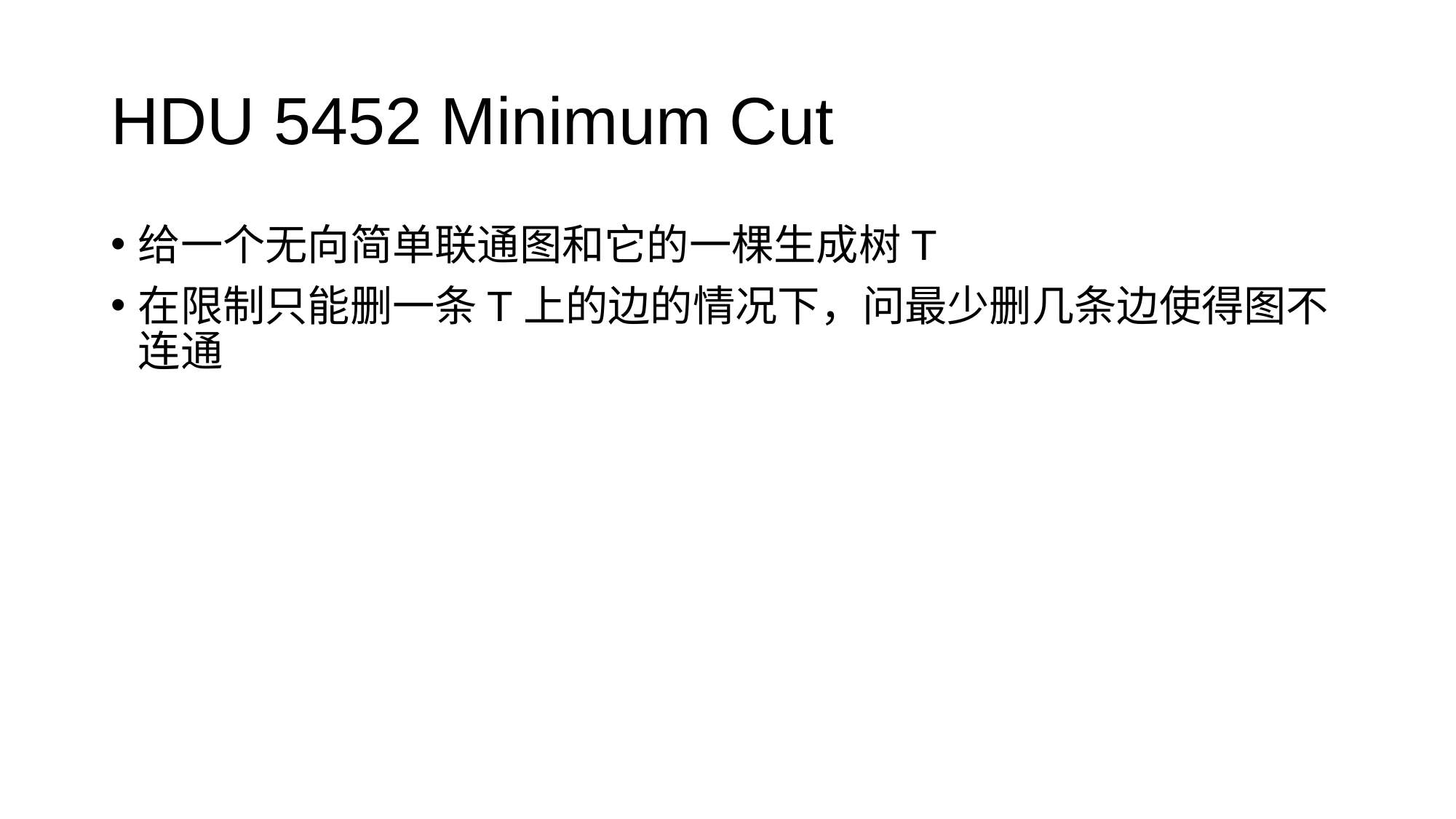

# HDU 5452 Minimum Cut
给一个无向简单联通图和它的一棵生成树T
在限制只能删一条T上的边的情况下，问最少删几条边使得图不连通